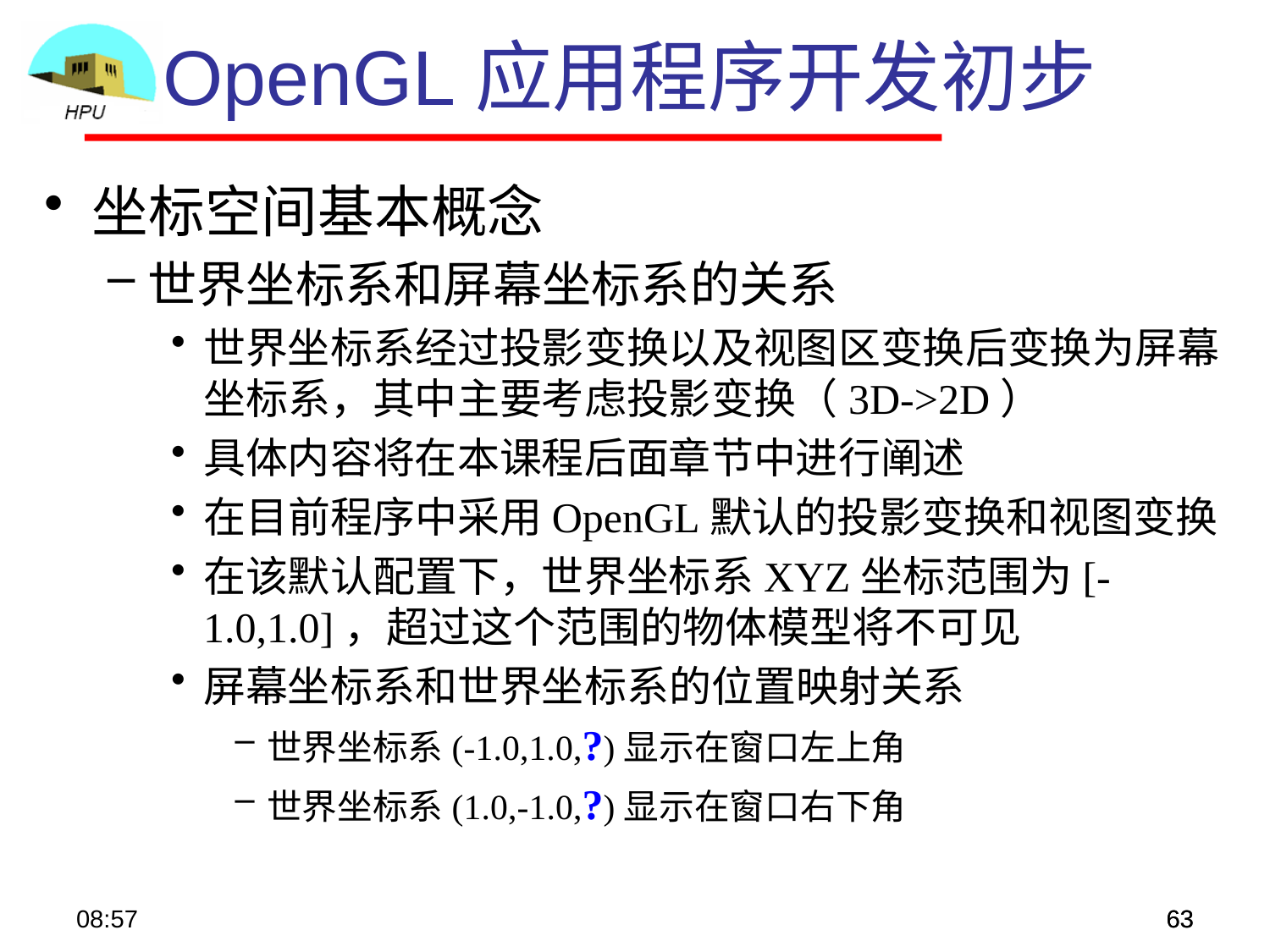

OpenGL应用程序开发初步
坐标空间基本概念
世界坐标系和屏幕坐标系的关系
世界坐标系经过投影变换以及视图区变换后变换为屏幕坐标系，其中主要考虑投影变换（3D->2D）
具体内容将在本课程后面章节中进行阐述
在目前程序中采用OpenGL默认的投影变换和视图变换
在该默认配置下，世界坐标系XYZ坐标范围为[-1.0,1.0]，超过这个范围的物体模型将不可见
屏幕坐标系和世界坐标系的位置映射关系
世界坐标系(-1.0,1.0,?)显示在窗口左上角
世界坐标系(1.0,-1.0,?)显示在窗口右下角
08:57
63
63